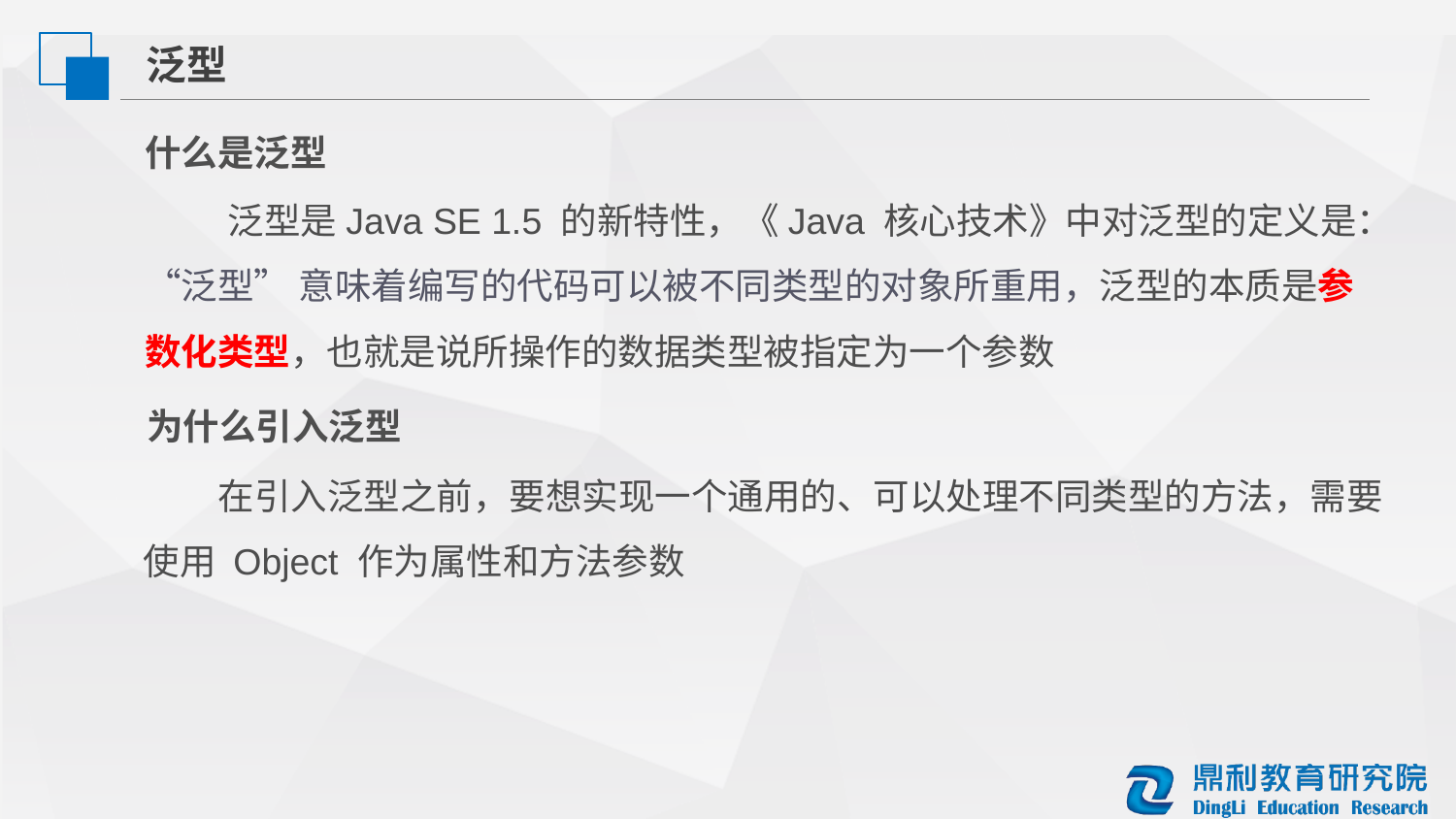

泛型
什么是泛型
         泛型是Java SE 1.5 的新特性，《Java 核心技术》中对泛型的定义是：“泛型” 意味着编写的代码可以被不同类型的对象所重用，泛型的本质是参数化类型，也就是说所操作的数据类型被指定为一个参数
为什么引入泛型
        在引入泛型之前，要想实现一个通用的、可以处理不同类型的方法，需要使用 Object 作为属性和方法参数